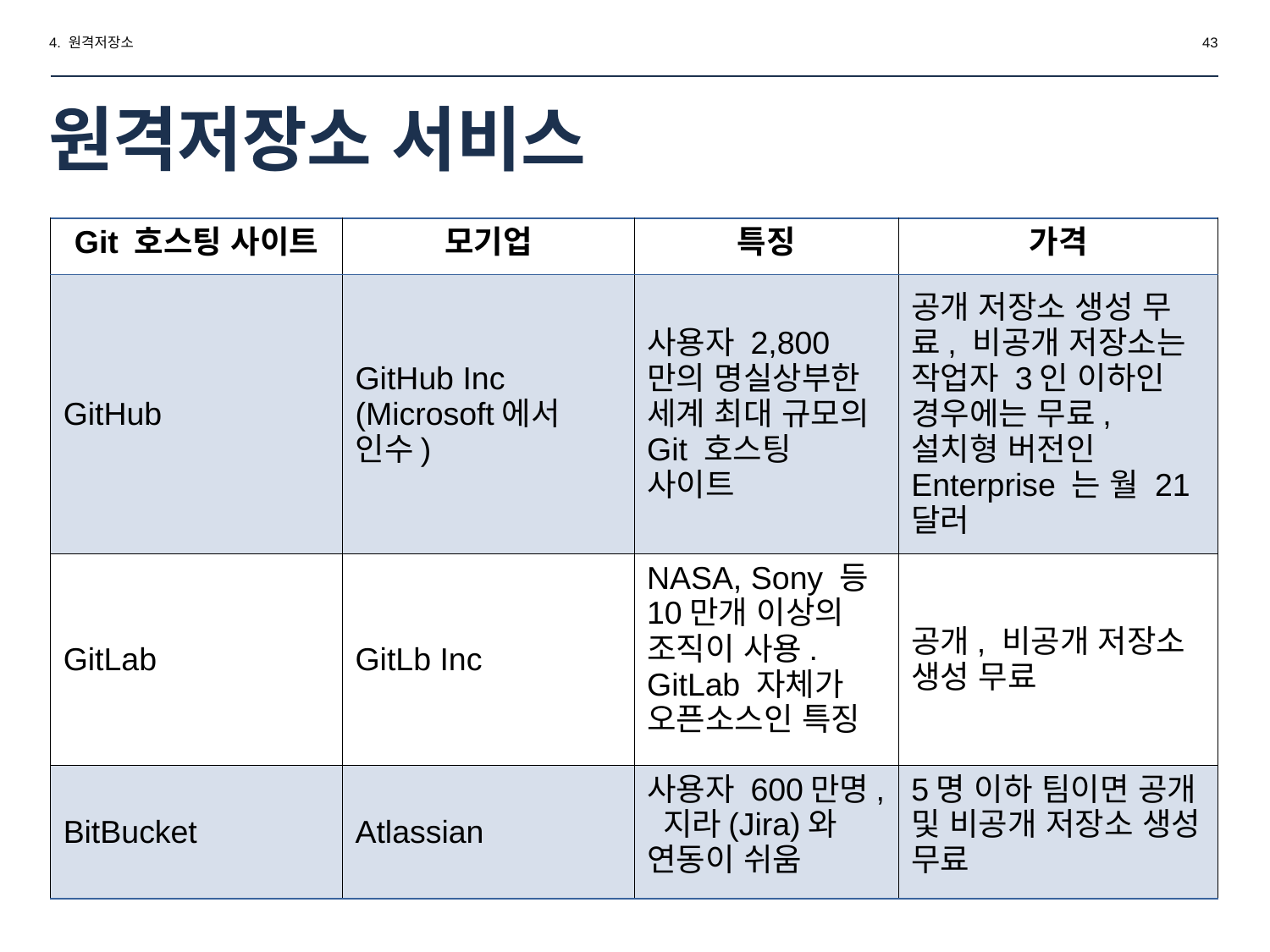

4. 원격저장소
43
# 원격저장소 서비스
| Git 호스팅 사이트 | 모기업 | 특징 | 가격 |
| --- | --- | --- | --- |
| GitHub | GitHub Inc (Microsoft에서 인수) | 사용자 2,800만의 명실상부한 세계 최대 규모의 Git 호스팅 사이트 | 공개 저장소 생성 무료, 비공개 저장소는 작업자 3인 이하인 경우에는 무료, 설치형 버전인 Enterprise 는 월 21달러 |
| GitLab | GitLb Inc | NASA, Sony 등 10만개 이상의 조직이 사용. GitLab 자체가 오픈소스인 특징 | 공개, 비공개 저장소 생성 무료 |
| BitBucket | Atlassian | 사용자 600만명, 지라(Jira)와 연동이 쉬움 | 5명 이하 팀이면 공개 및 비공개 저장소 생성 무료 |